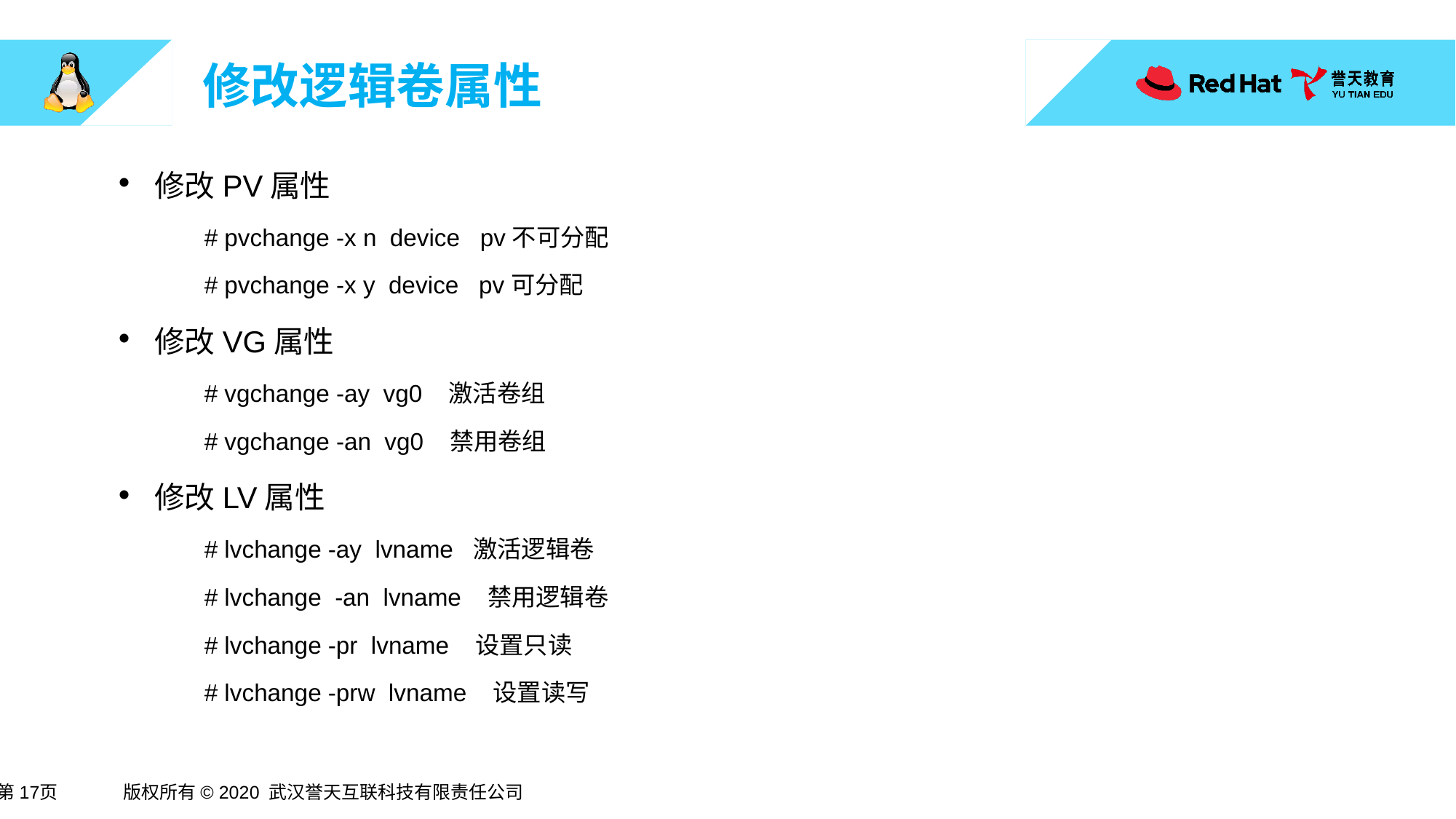

# 修改逻辑卷属性
修改PV属性
# pvchange -x n  device   pv不可分配
# pvchange -x y  device   pv可分配
修改VG属性
# vgchange -ay  vg0   激活卷组
# vgchange -an  vg0   禁用卷组
修改LV属性
# lvchange -ay  lvname  激活逻辑卷
# lvchange  -an  lvname   禁用逻辑卷
# lvchange -pr  lvname   设置只读
# lvchange -prw  lvname   设置读写